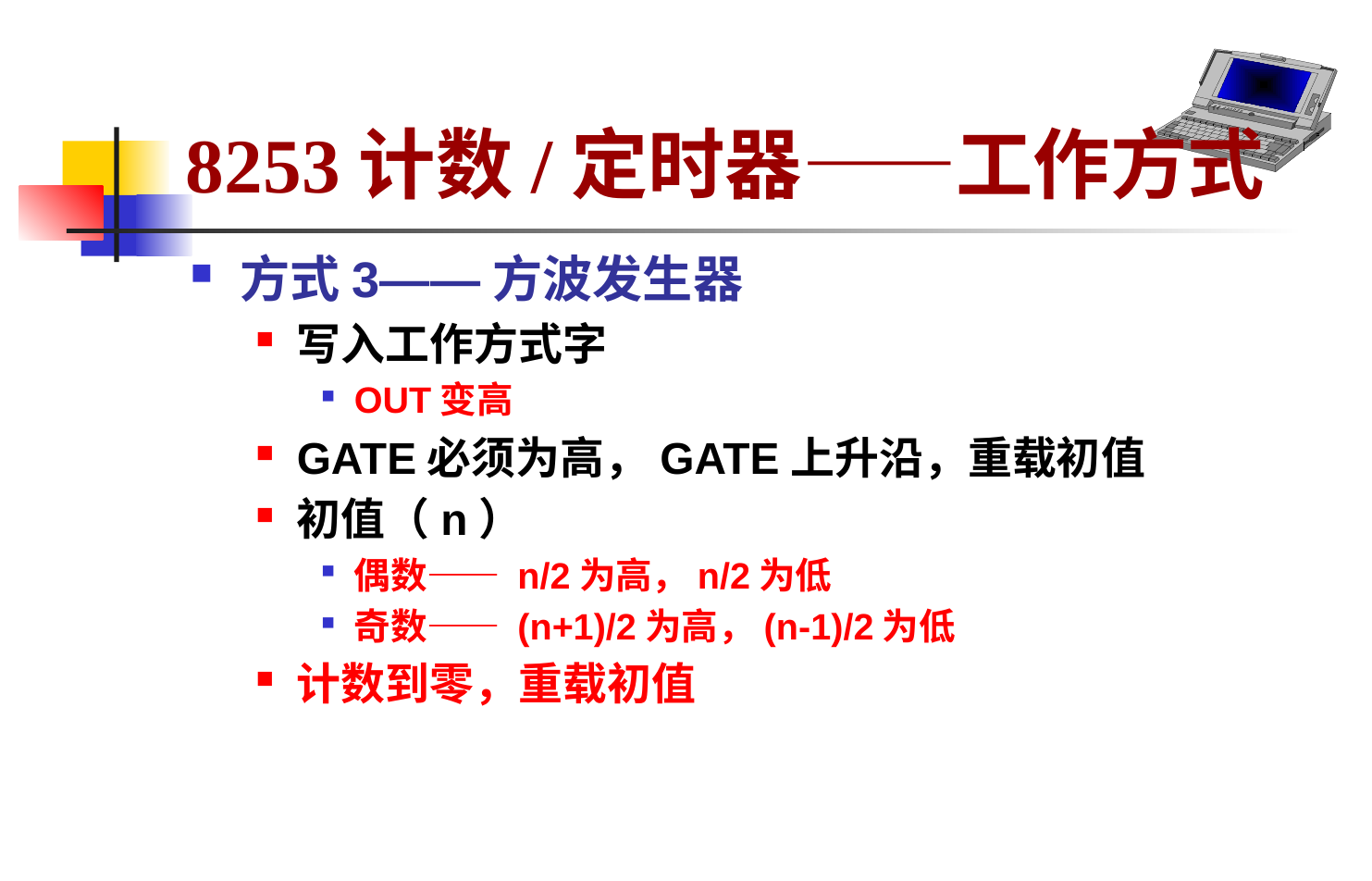

# 8253计数/定时器——工作方式
方式3——方波发生器
写入工作方式字
OUT变高
GATE必须为高，GATE上升沿，重载初值
初值（n）
偶数—— n/2为高，n/2为低
奇数—— (n+1)/2为高，(n-1)/2为低
计数到零，重载初值